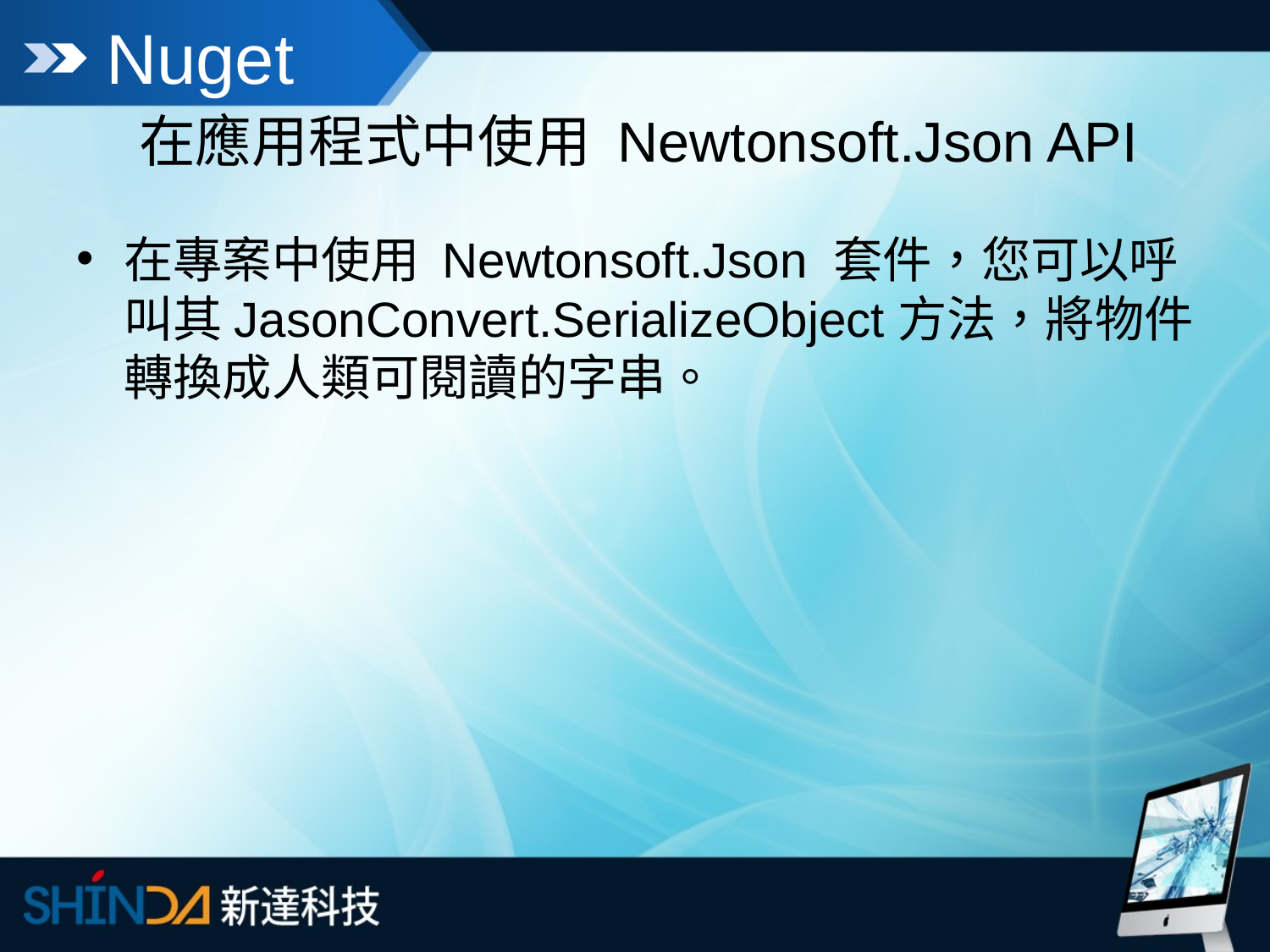

Nuget
# 在應用程式中使用 Newtonsoft.Json API
在專案中使用 Newtonsoft.Json 套件，您可以呼叫其JasonConvert.SerializeObject方法，將物件轉換成人類可閱讀的字串。